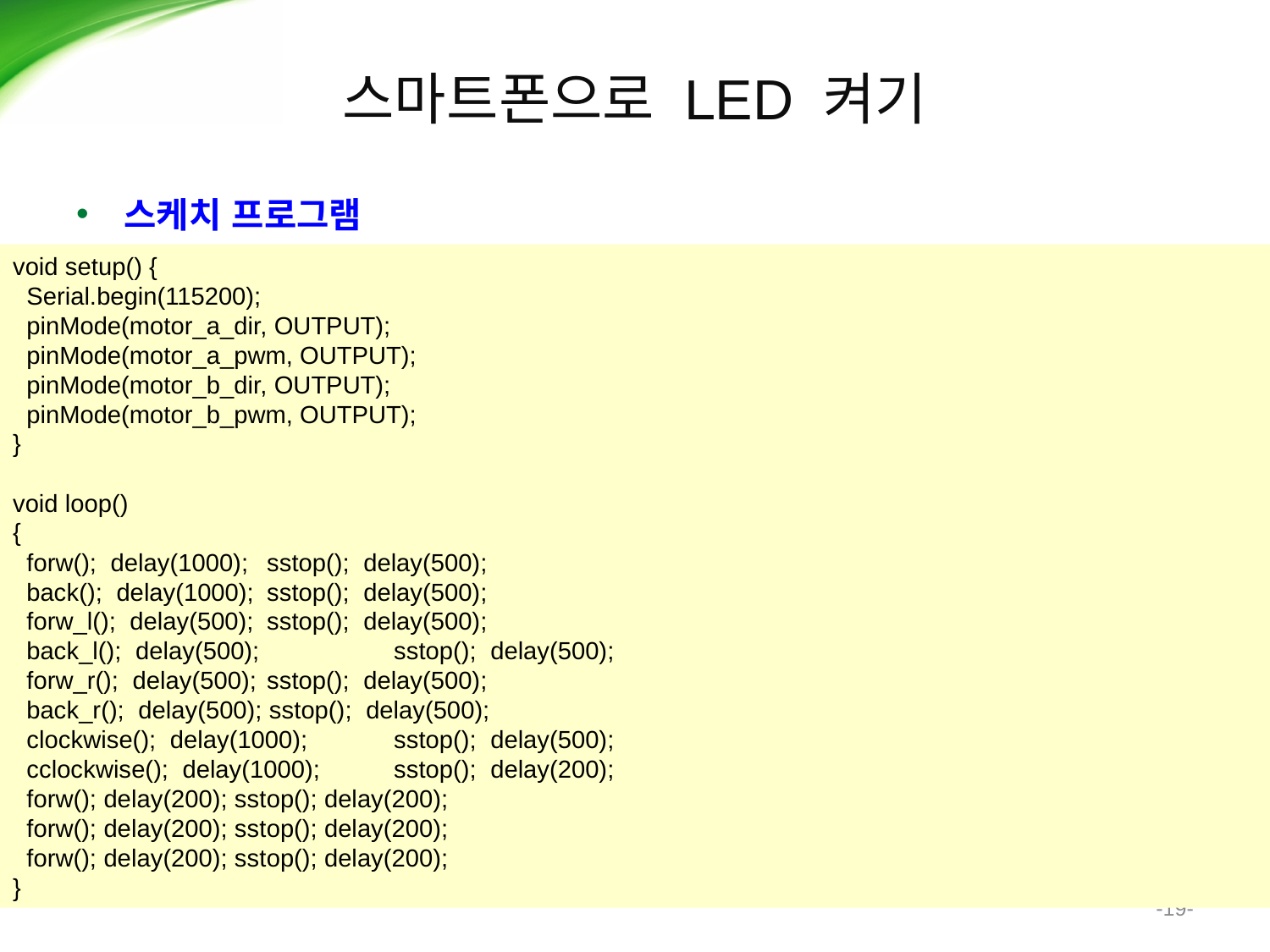

# 스마트폰으로 LED 켜기
스케치 프로그램
void setup() {
  Serial.begin(115200);
  pinMode(motor_a_dir, OUTPUT);
  pinMode(motor_a_pwm, OUTPUT);
  pinMode(motor_b_dir, OUTPUT);
  pinMode(motor_b_pwm, OUTPUT);
}

void loop()
{
  forw();  delay(1000);	sstop();  delay(500);
  back();  delay(1000);	sstop();  delay(500);
  forw_l();  delay(500);	sstop();  delay(500);
  back_l();  delay(500); 	sstop();  delay(500);
  forw_r();  delay(500); 	sstop();  delay(500);
  back_r();  delay(500); sstop();  delay(500);
  clockwise();  delay(1000); 	sstop();  delay(500);
  cclockwise();  delay(1000); 	sstop();  delay(200);
  forw(); delay(200); sstop(); delay(200);
  forw(); delay(200); sstop(); delay(200);
  forw(); delay(200); sstop(); delay(200);
}
-19-